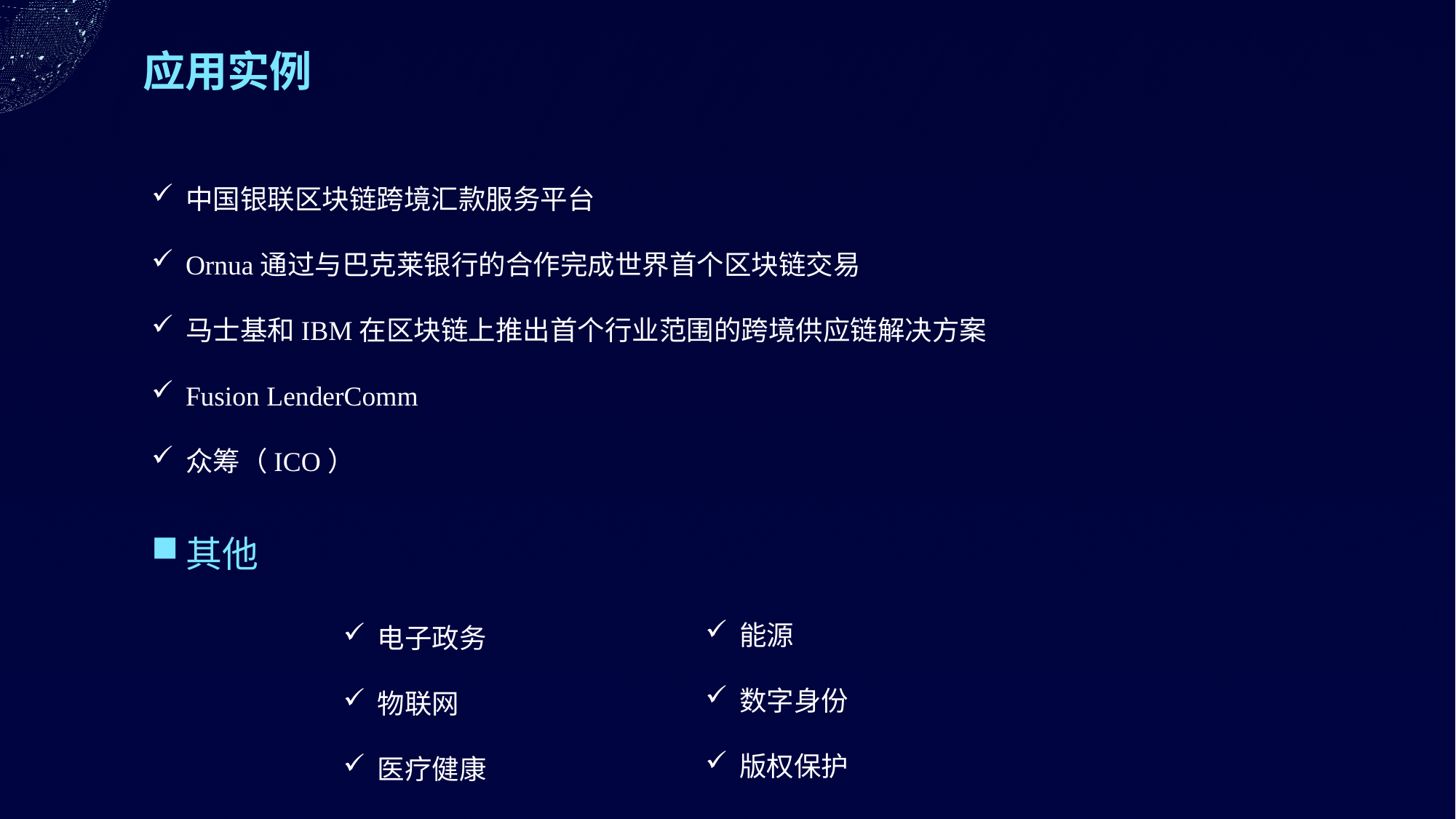

应用实例
中国银联区块链跨境汇款服务平台
Ornua通过与巴克莱银行的合作完成世界首个区块链交易
马士基和IBM在区块链上推出首个行业范围的跨境供应链解决方案
Fusion LenderComm
众筹（ICO）
其他
能源
数字身份
版权保护
电子政务
物联网
医疗健康